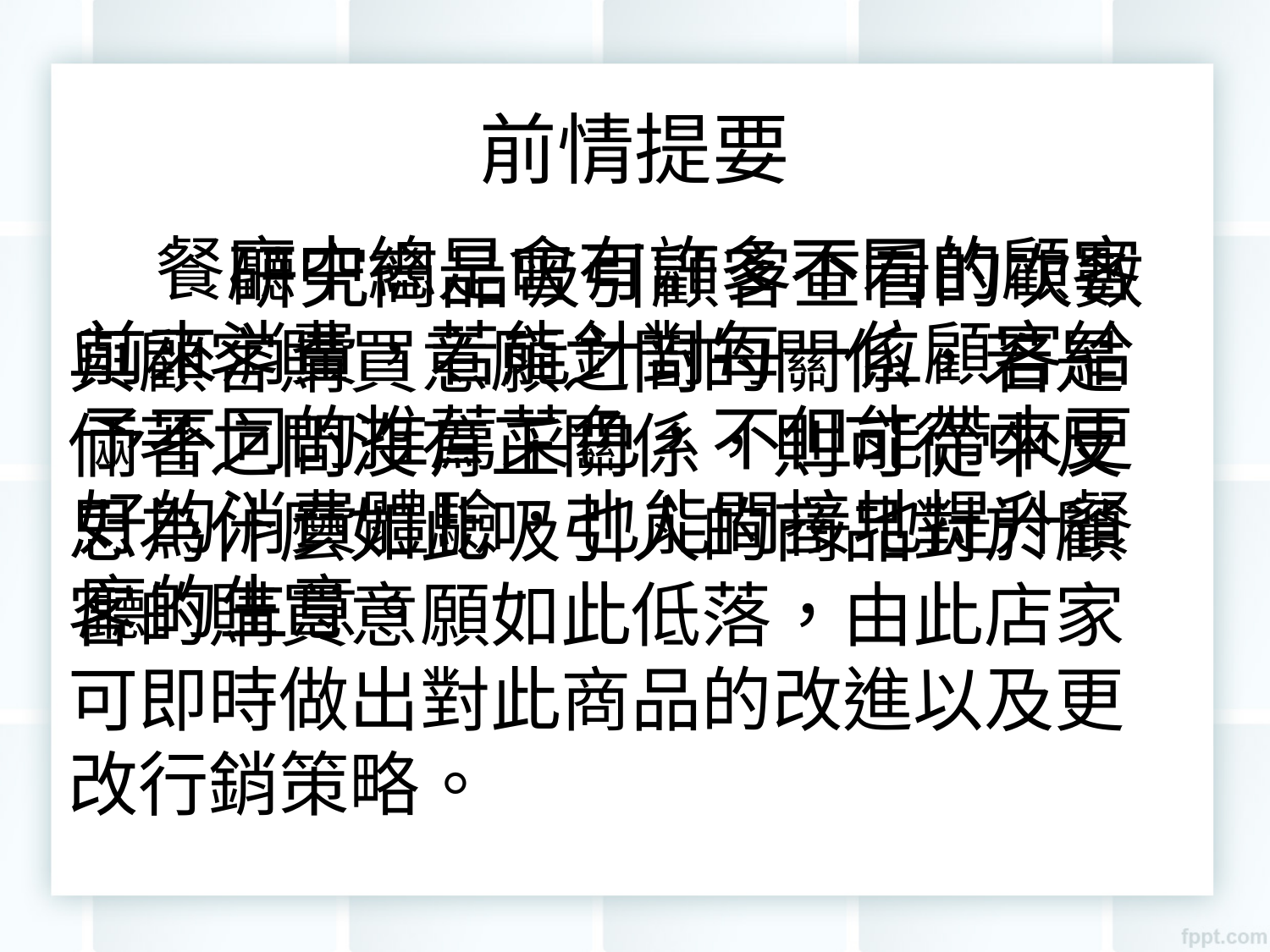

# 前情提要
      餐廳中總是會有許多不同的顧客前來消費，若能針對每一位顧客給予不同的推薦菜色，不但能帶來更好的消費體驗，也能間接地提升餐廳的生意。

	  研究商品吸引顧客查看的次數與顧客購買意願之間的關係，若是倆著之間沒有正關係，則可從中反思為什麼如此吸引人的商品對於顧客的購買意願如此低落，由此店家可即時做出對此商品的改進以及更改行銷策略。